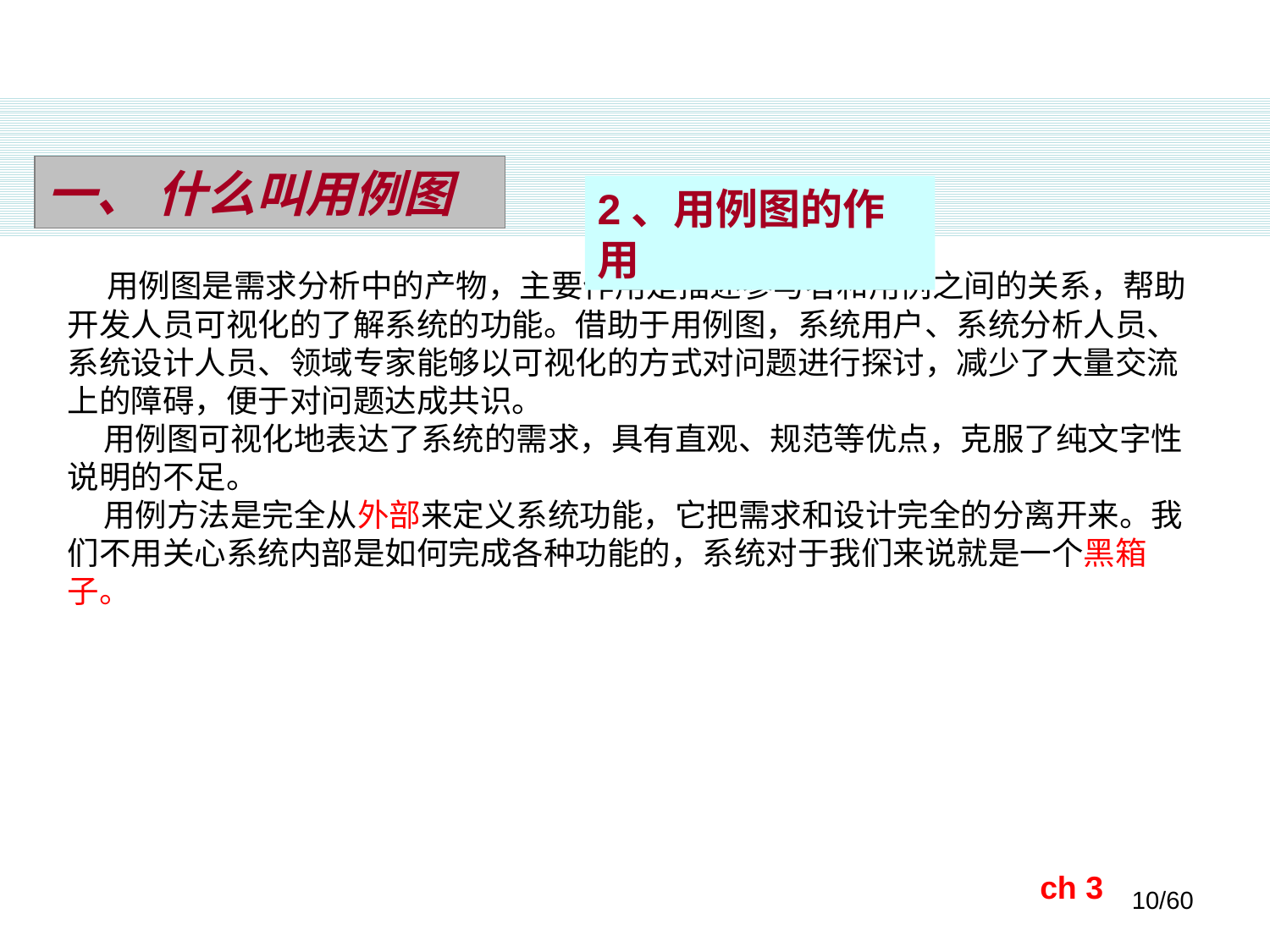

一、 什么叫用例图
2、用例图的作用
    用例图是需求分析中的产物，主要作用是描述参与者和用例之间的关系，帮助开发人员可视化的了解系统的功能。借助于用例图，系统用户、系统分析人员、系统设计人员、领域专家能够以可视化的方式对问题进行探讨，减少了大量交流上的障碍，便于对问题达成共识。
    用例图可视化地表达了系统的需求，具有直观、规范等优点，克服了纯文字性说明的不足。
    用例方法是完全从外部来定义系统功能，它把需求和设计完全的分离开来。我们不用关心系统内部是如何完成各种功能的，系统对于我们来说就是一个黑箱子。
ch 3
10/60